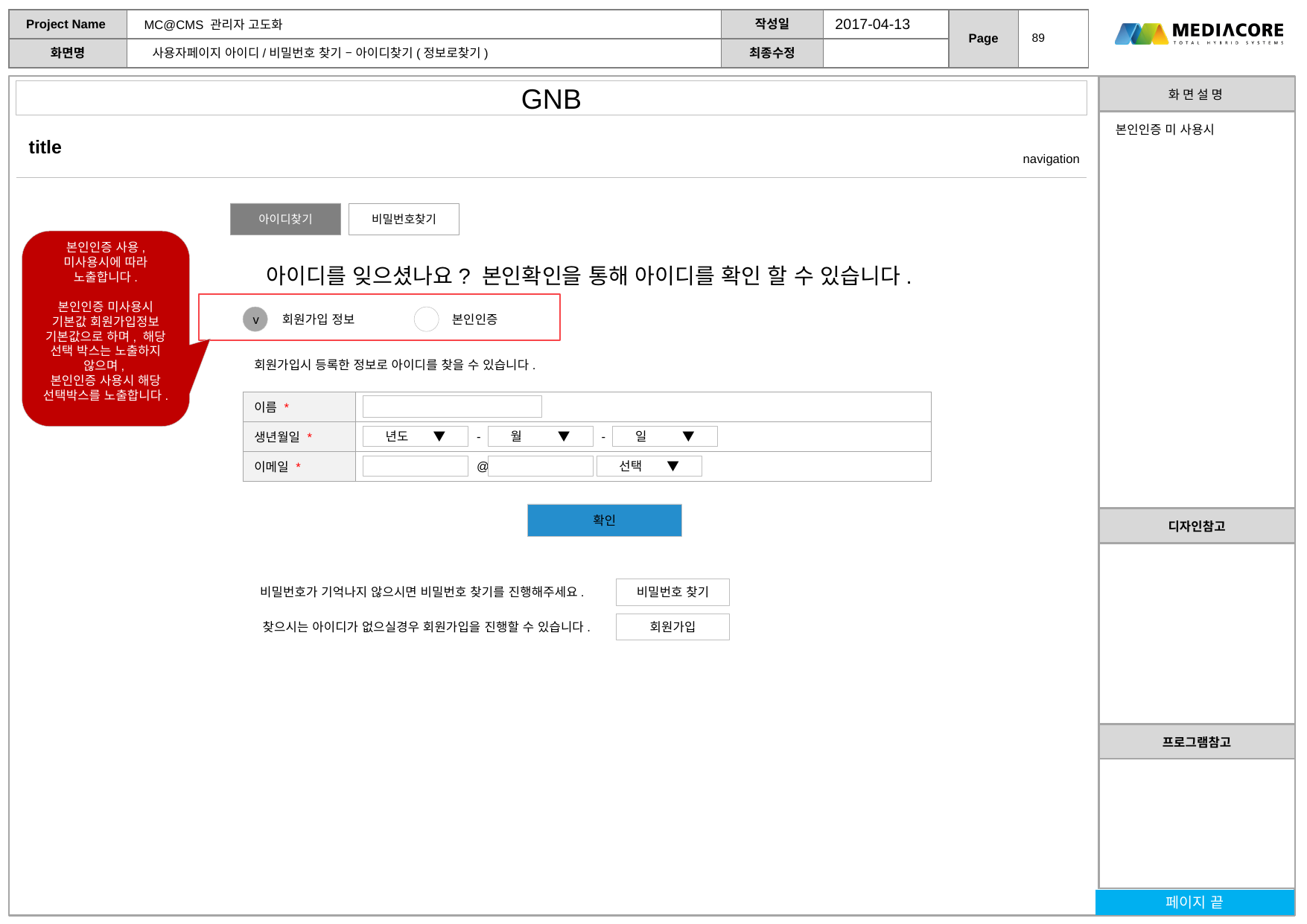

2017-04-13
89
사용자페이지 아이디/비밀번호 찾기 – 아이디찾기(정보로찾기)
| 화 면 설 명 |
| --- |
| 본인인증 미 사용시 |
| 디자인참고 |
|  |
| 프로그램참고 |
|  |
아이디찾기
비밀번호찾기
본인인증 사용, 미사용시에 따라 노출합니다.

본인인증 미사용시
기본값 회원가입정보 기본값으로 하며, 해당 선택 박스는 노출하지 않으며,
본인인증 사용시 해당 선택박스를 노출합니다.

아이디를 잊으셨나요? 본인확인을 통해 아이디를 확인 할 수 있습니다.

회원가입 정보
본인인증
v

회원가입시 등록한 정보로 아이디를 찾을 수 있습니다.
| 이름 \* |  |
| --- | --- |
| 생년월일 \* |  |
| 이메일 \* |  |

년도       ▼
-
월          ▼
-
일          ▼

@

선택       ▼
확인
비밀번호가 기억나지 않으시면 비밀번호 찾기를 진행해주세요.
비밀번호 찾기
찾으시는 아이디가 없으실경우 회원가입을 진행할 수 있습니다.
회원가입